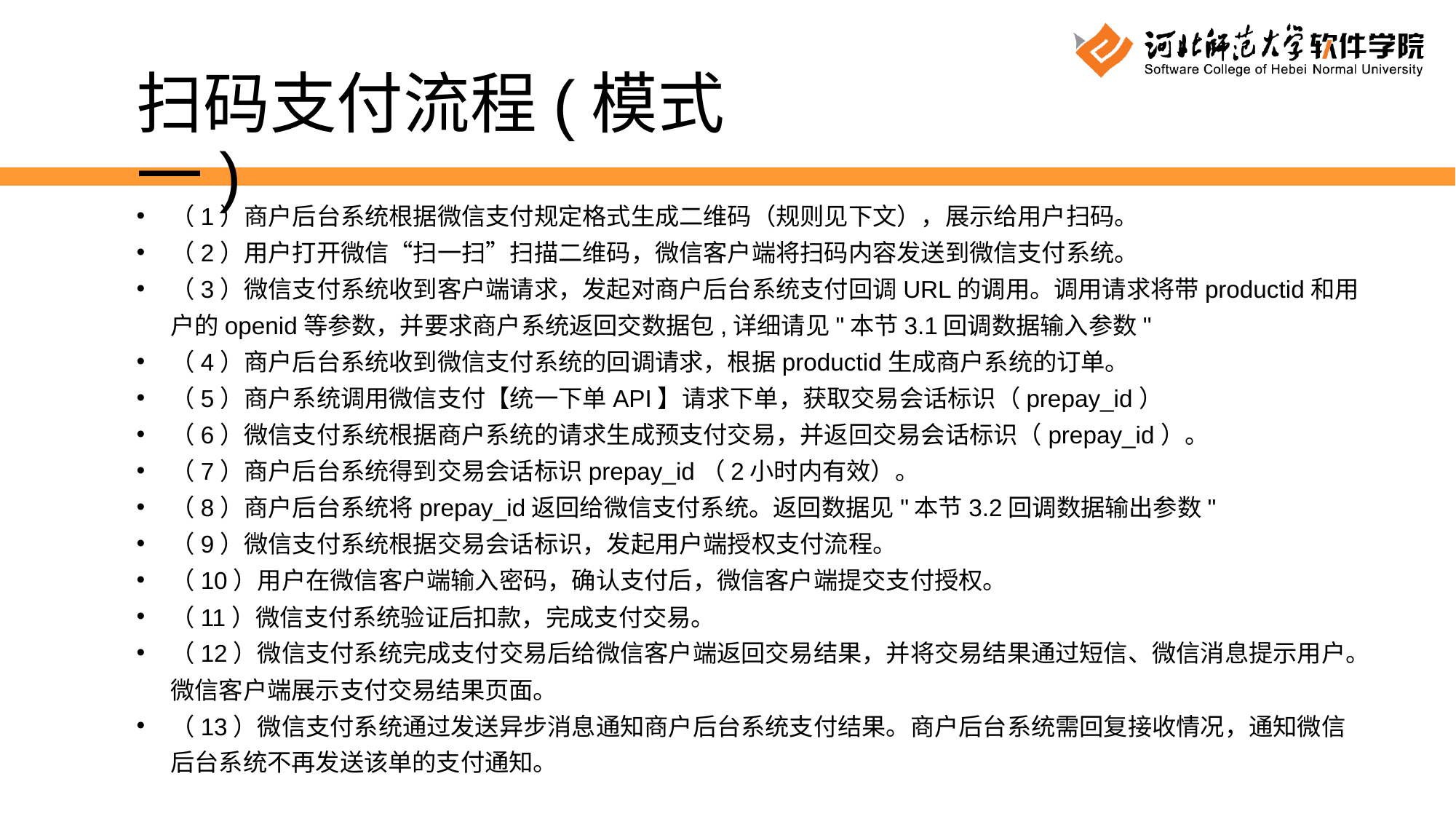

扫码支付流程(模式一)
（1）商户后台系统根据微信支付规定格式生成二维码（规则见下文），展示给用户扫码。
（2）用户打开微信“扫一扫”扫描二维码，微信客户端将扫码内容发送到微信支付系统。
（3）微信支付系统收到客户端请求，发起对商户后台系统支付回调URL的调用。调用请求将带productid和用户的openid等参数，并要求商户系统返回交数据包,详细请见"本节3.1回调数据输入参数"
（4）商户后台系统收到微信支付系统的回调请求，根据productid生成商户系统的订单。
（5）商户系统调用微信支付【统一下单API】请求下单，获取交易会话标识（prepay_id）
（6）微信支付系统根据商户系统的请求生成预支付交易，并返回交易会话标识（prepay_id）。
（7）商户后台系统得到交易会话标识prepay_id（2小时内有效）。
（8）商户后台系统将prepay_id返回给微信支付系统。返回数据见"本节3.2回调数据输出参数"
（9）微信支付系统根据交易会话标识，发起用户端授权支付流程。
（10）用户在微信客户端输入密码，确认支付后，微信客户端提交支付授权。
（11）微信支付系统验证后扣款，完成支付交易。
（12）微信支付系统完成支付交易后给微信客户端返回交易结果，并将交易结果通过短信、微信消息提示用户。微信客户端展示支付交易结果页面。
（13）微信支付系统通过发送异步消息通知商户后台系统支付结果。商户后台系统需回复接收情况，通知微信后台系统不再发送该单的支付通知。